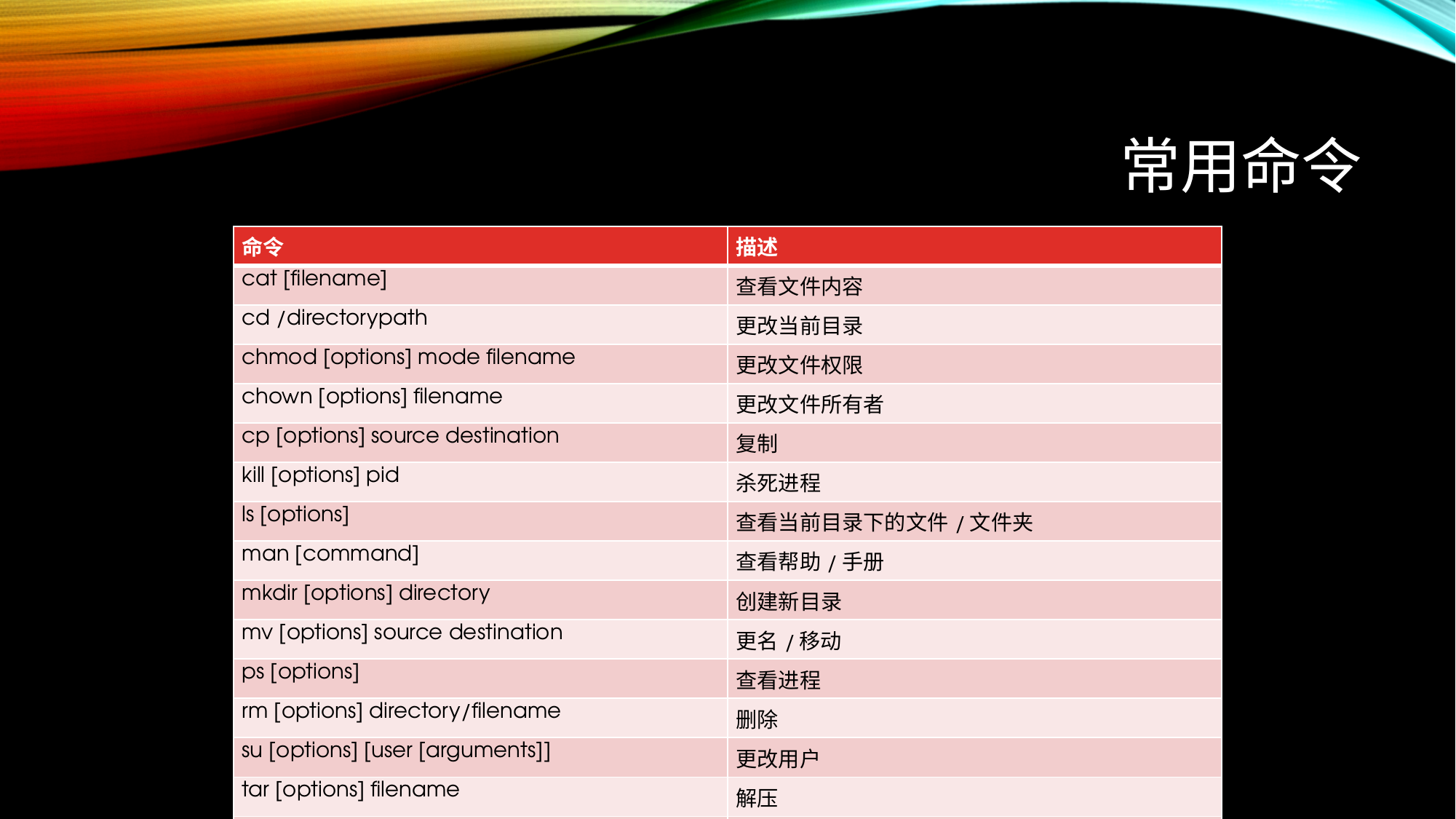

# 常用命令
| 命令 | 描述 |
| --- | --- |
| cat [filename] | 查看文件内容 |
| cd /directorypath | 更改当前目录 |
| chmod [options] mode filename | 更改文件权限 |
| chown [options] filename | 更改文件所有者 |
| cp [options] source destination | 复制 |
| kill [options] pid | 杀死进程 |
| ls [options] | 查看当前目录下的文件/文件夹 |
| man [command] | 查看帮助/手册 |
| mkdir [options] directory | 创建新目录 |
| mv [options] source destination | 更名/移动 |
| ps [options] | 查看进程 |
| rm [options] directory/filename | 删除 |
| su [options] [user [arguments]] | 更改用户 |
| tar [options] filename | 解压 |
| touch filename | 创建新文件 |